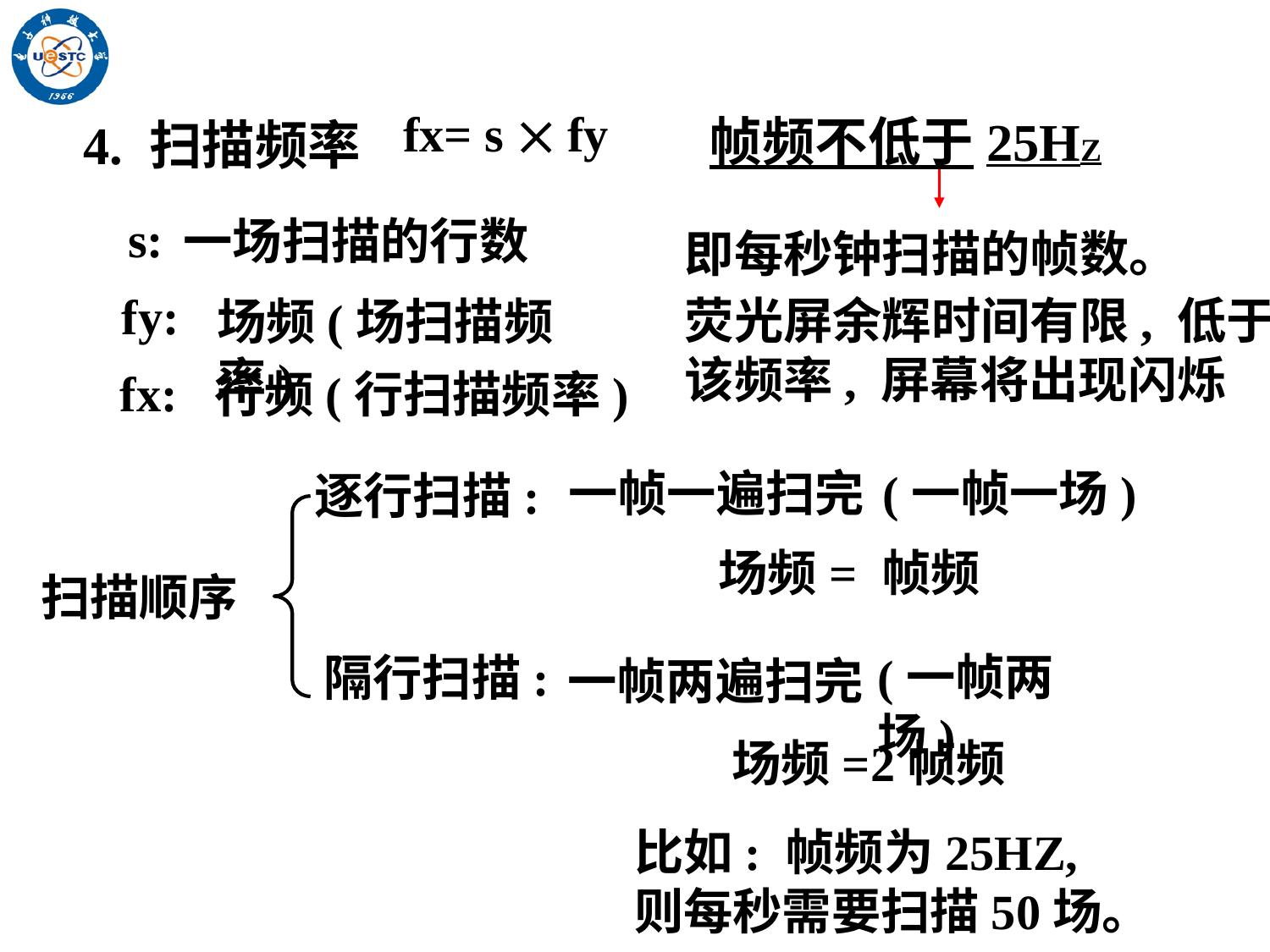

fx= s × fy
帧频不低于25HZ
4. 扫描频率

s:
一场扫描的行数
即每秒钟扫描的帧数。
荧光屏余辉时间有限, 低于该频率, 屏幕将出现闪烁
fy:
场频(场扫描频率)
fx:
行频(行扫描频率)
(一帧一场)
一帧一遍扫完
逐行扫描:

场频= 帧频
扫描顺序
(一帧两场)
隔行扫描:
一帧两遍扫完
场频=2帧频
比如: 帧频为25HZ, 则每秒需要扫描50场。